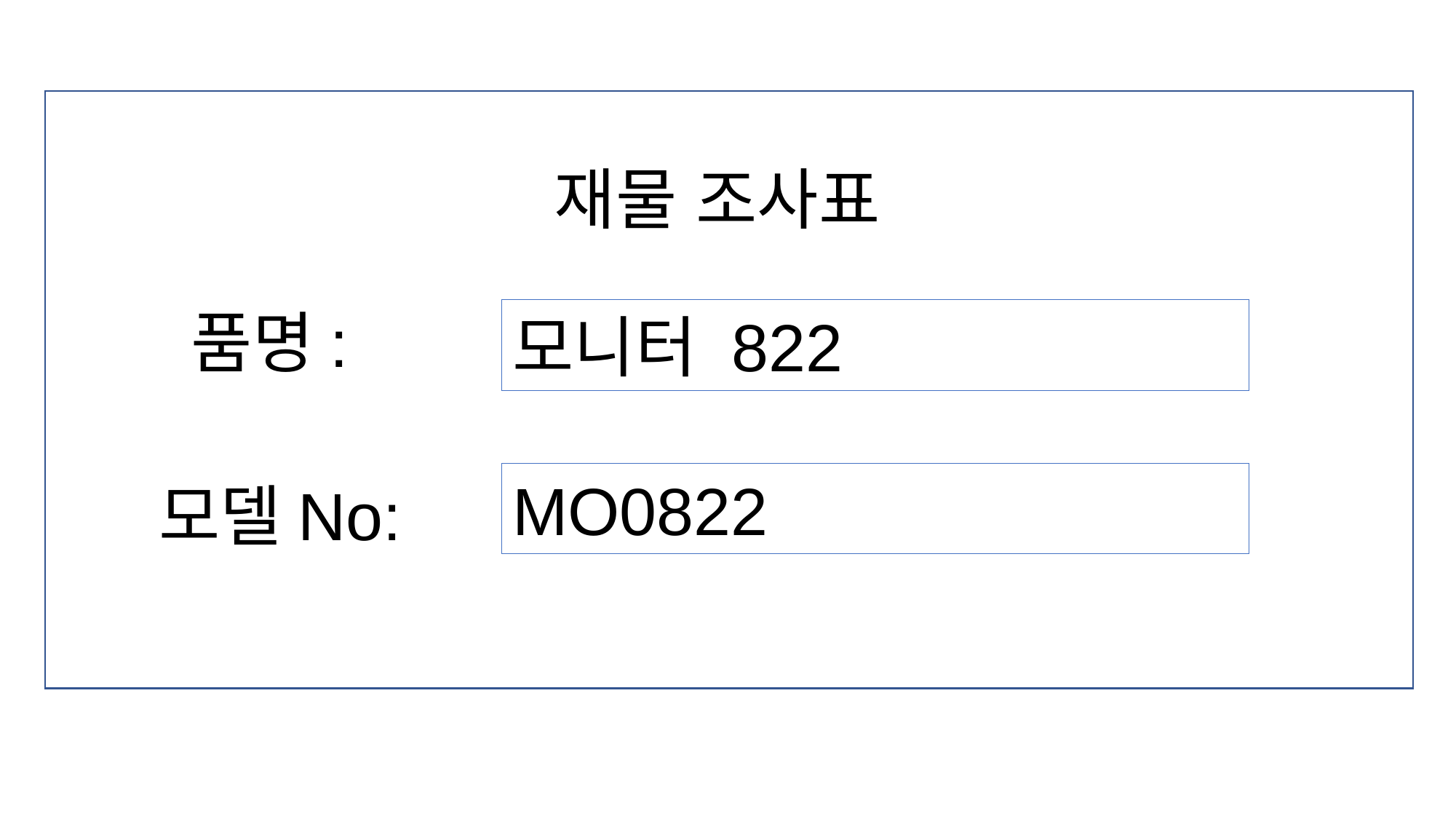

재물 조사표
품명:
모니터 822
MO0822
모델No: